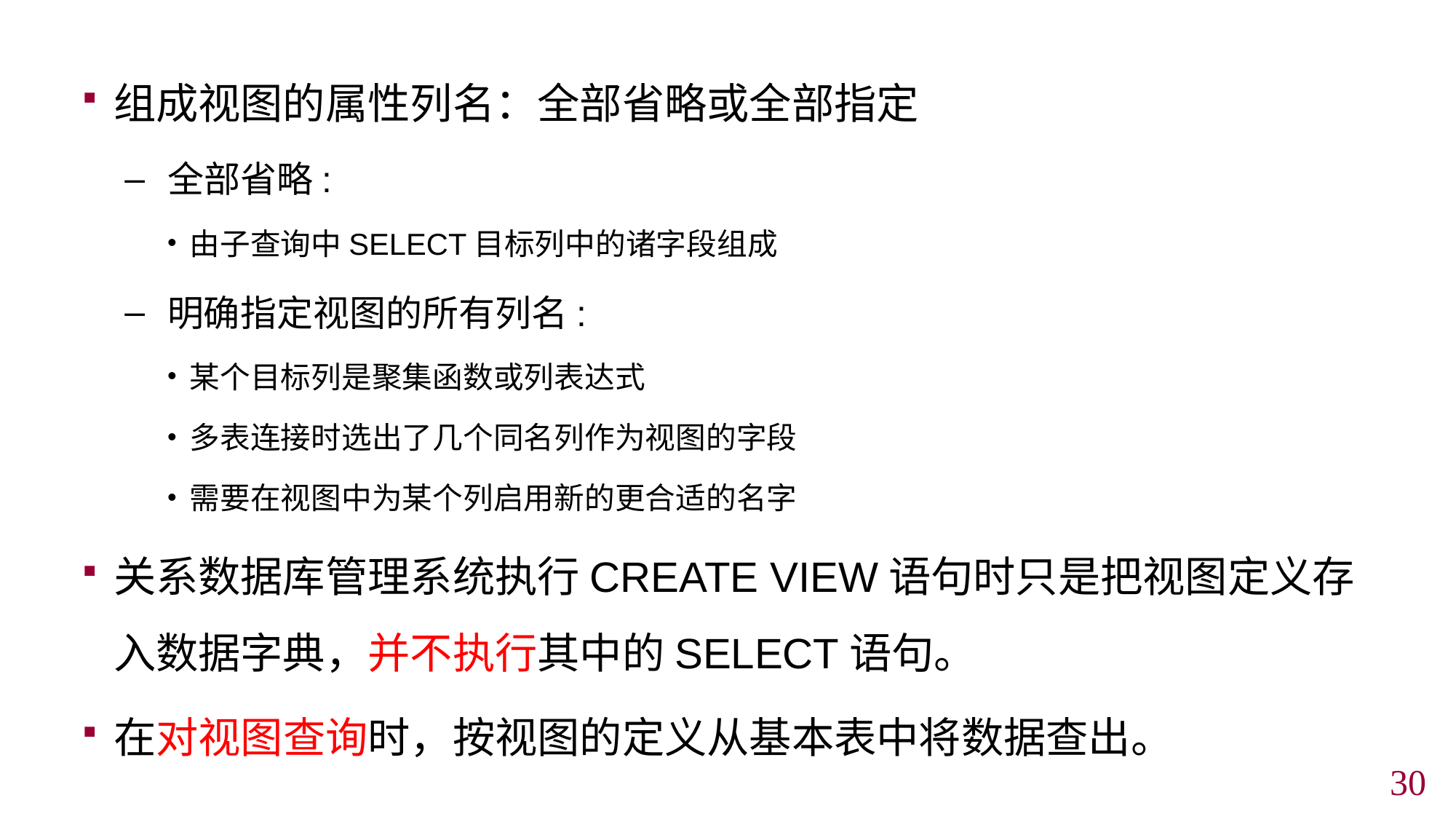

组成视图的属性列名：全部省略或全部指定
全部省略:
由子查询中SELECT目标列中的诸字段组成
明确指定视图的所有列名:
某个目标列是聚集函数或列表达式
多表连接时选出了几个同名列作为视图的字段
需要在视图中为某个列启用新的更合适的名字
关系数据库管理系统执行CREATE VIEW语句时只是把视图定义存入数据字典，并不执行其中的SELECT语句。
在对视图查询时，按视图的定义从基本表中将数据查出。
30